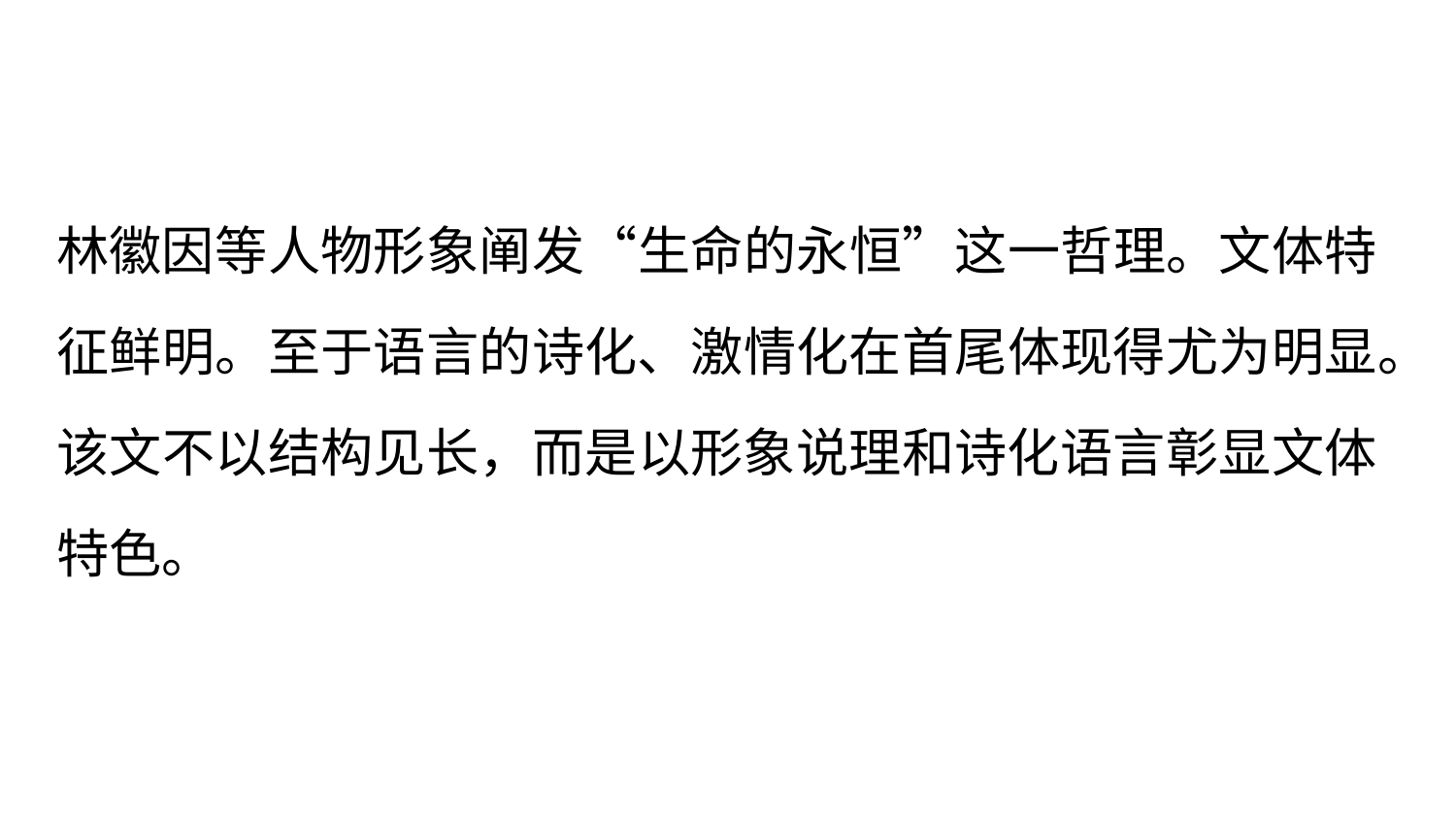

林徽因等人物形象阐发“生命的永恒”这一哲理。文体特征鲜明。至于语言的诗化、激情化在首尾体现得尤为明显。
该文不以结构见长，而是以形象说理和诗化语言彰显文体特色。